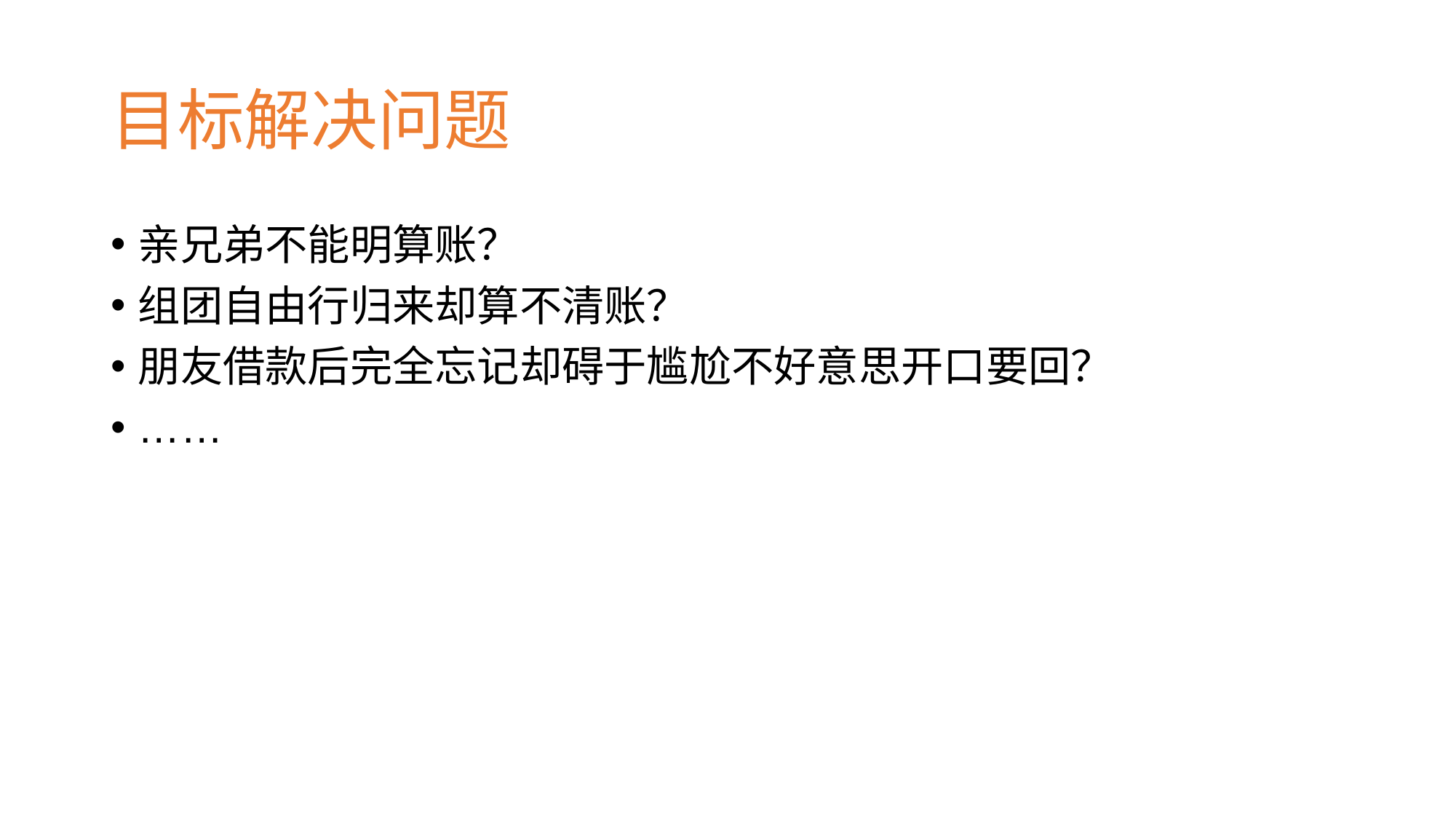

# 目标解决问题
亲兄弟不能明算账？
组团自由行归来却算不清账？
朋友借款后完全忘记却碍于尴尬不好意思开口要回？
……